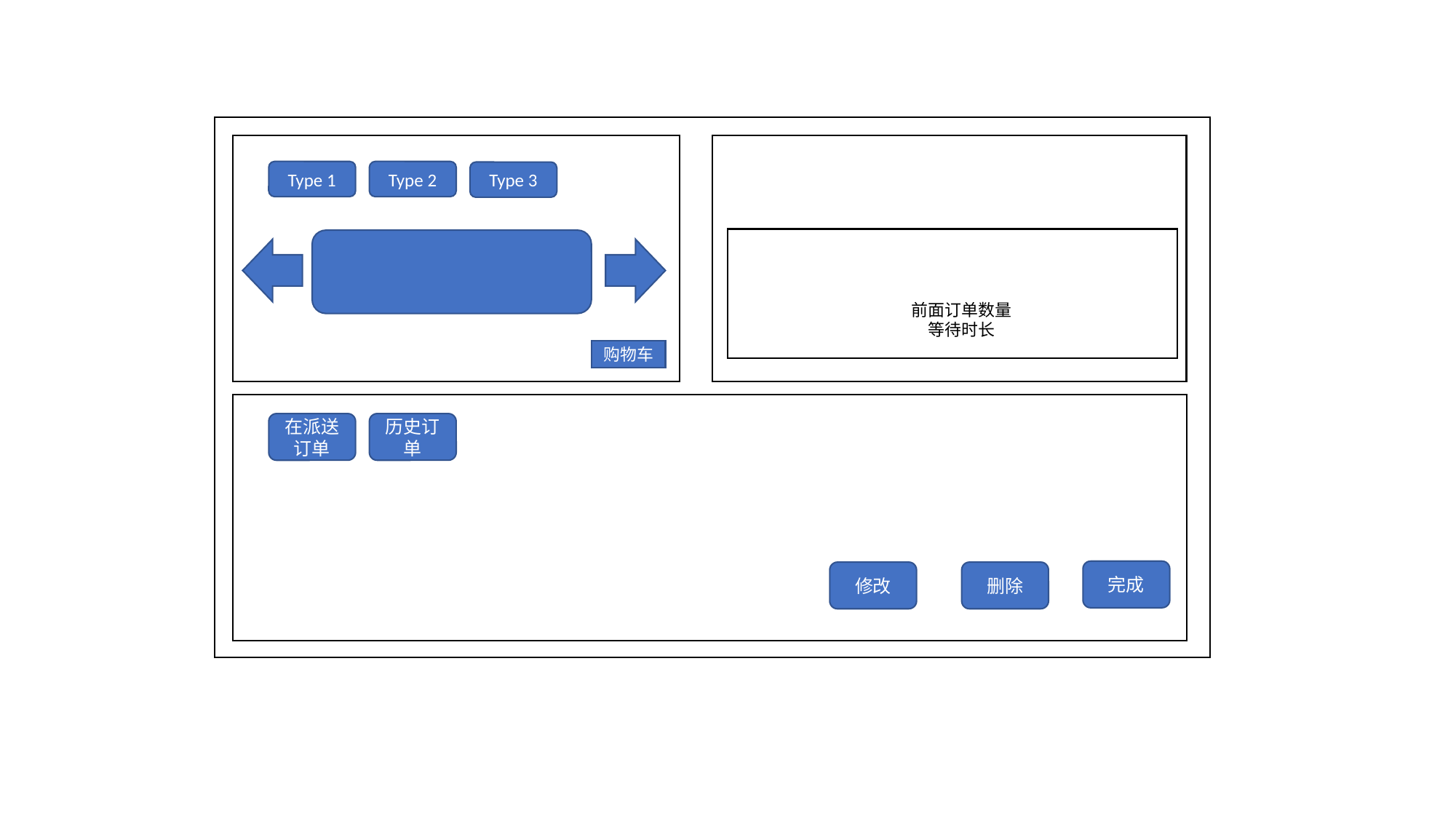

Type 1
Type 2
Type 3

前面订单数量
等待时长
购物车

在派送订单
历史订单
完成
修改
删除